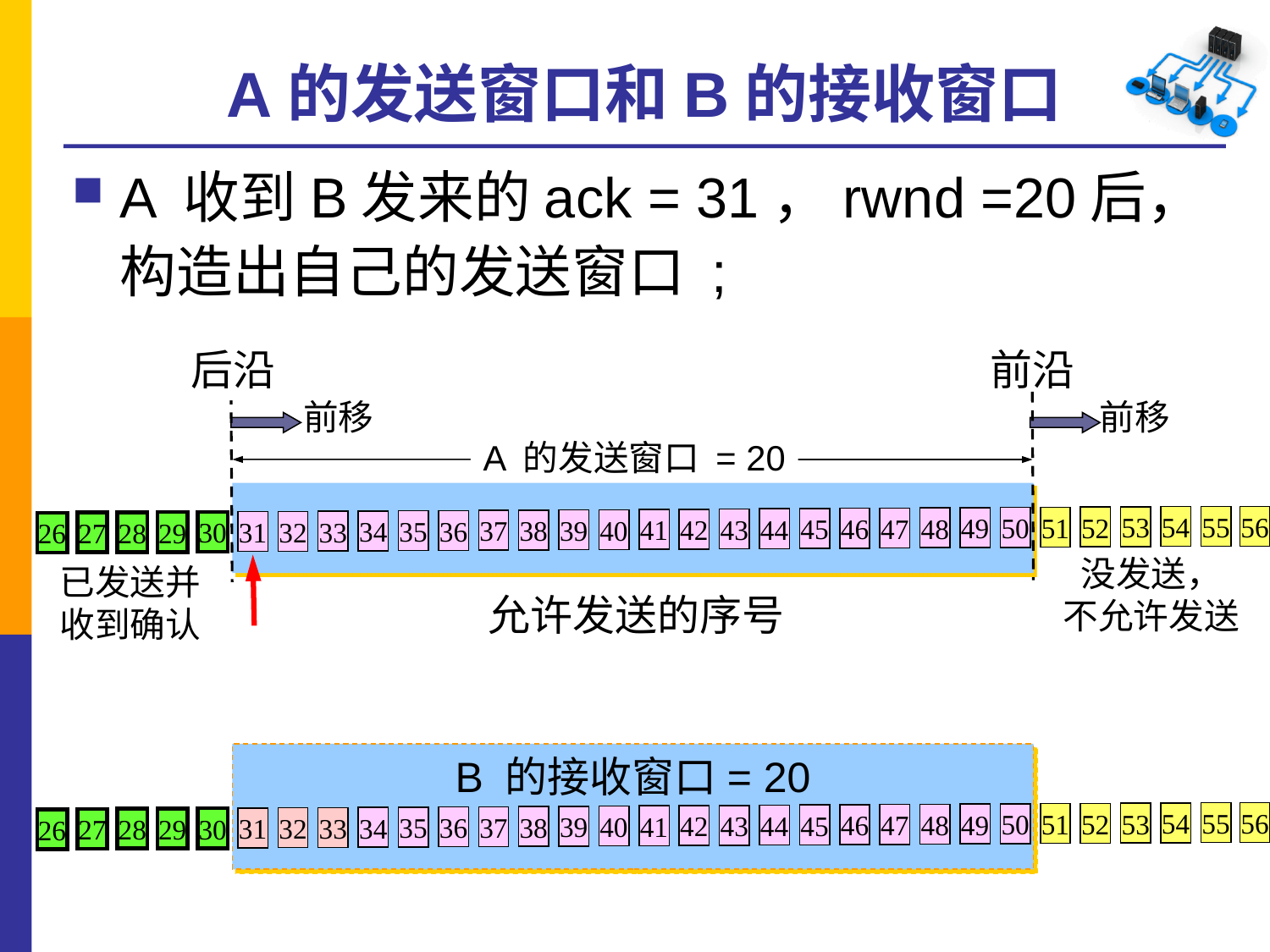

# A的发送窗口和B的接收窗口
A 收到B发来的ack = 31，rwnd =20后，构造出自己的发送窗口 ;
后沿
前沿
前移
前移

A 的发送窗口 = 20

55
56
54
53
52
51
50
49
48
47
46
45
44
43
42
41
40
39
38
37
36
35
34
33
32
31
30
29
28
27
26
没发送，
不允许发送
已发送并
收到确认

允许发送的序号
B 的接收窗口= 20

55
56
54
53
52
51
50
49
48
47
46
45
44
43
42
41
40
39
38
37
36
35
34
33
32
31
30
29
28
27
26